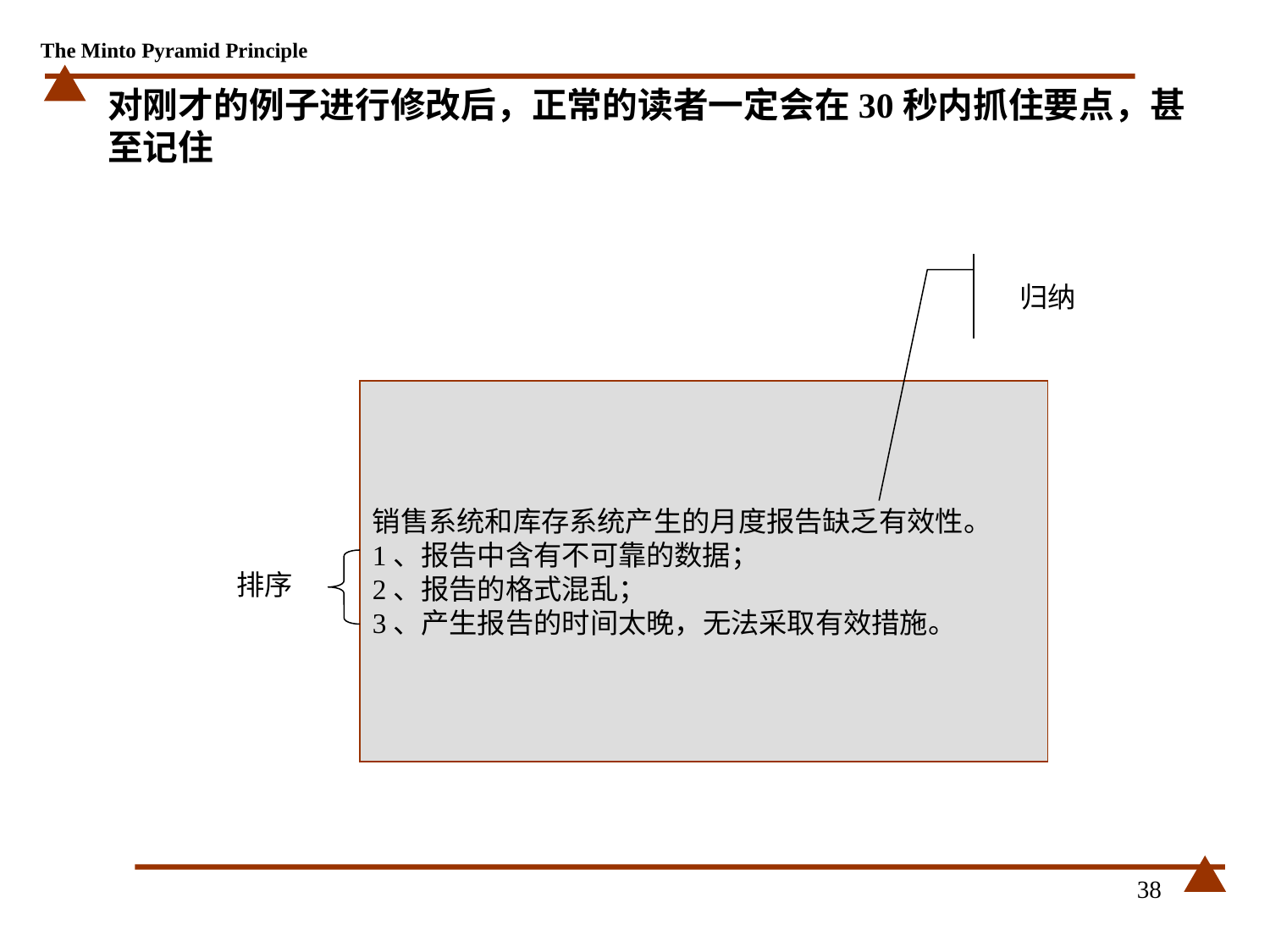

# 对刚才的例子进行修改后，正常的读者一定会在30秒内抓住要点，甚至记住
归纳
销售系统和库存系统产生的月度报告缺乏有效性。
1、报告中含有不可靠的数据；
2、报告的格式混乱；
3、产生报告的时间太晚，无法采取有效措施。

排序
38